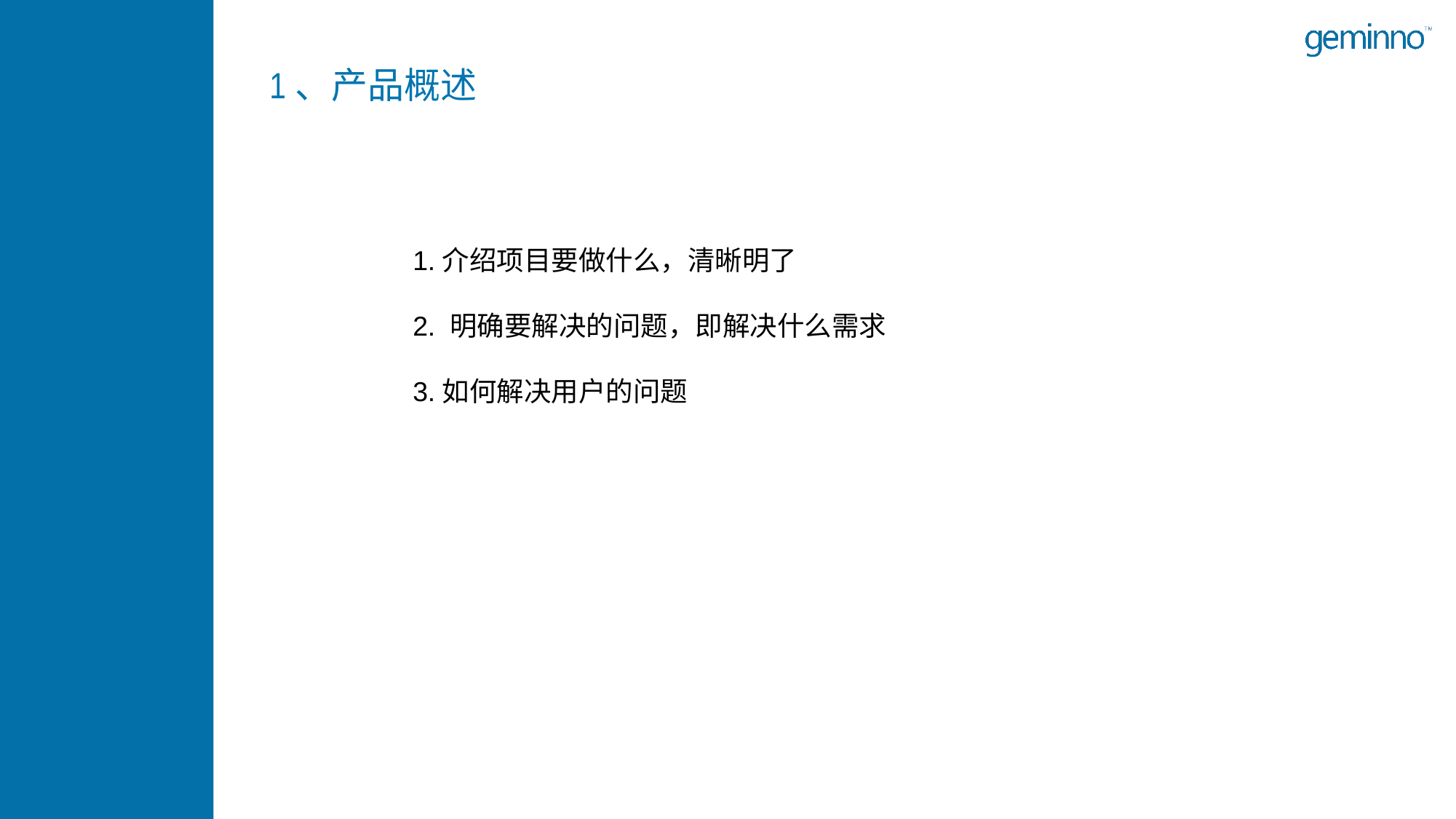

1、产品概述
1.介绍项目要做什么，清晰明了
2. 明确要解决的问题，即解决什么需求
3.如何解决用户的问题